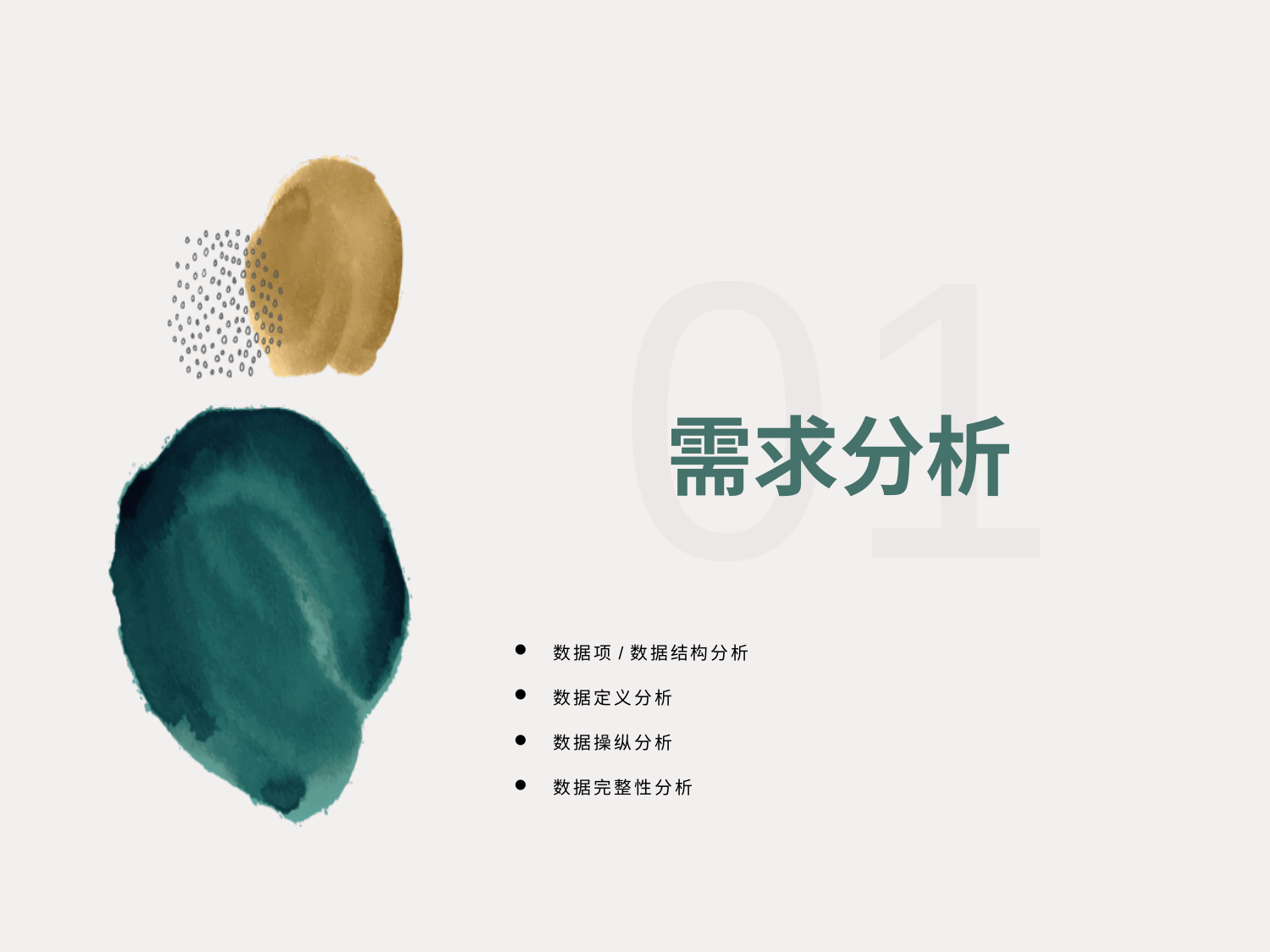

01
# 需求分析
数据项/数据结构分析
数据定义分析
数据操纵分析
数据完整性分析